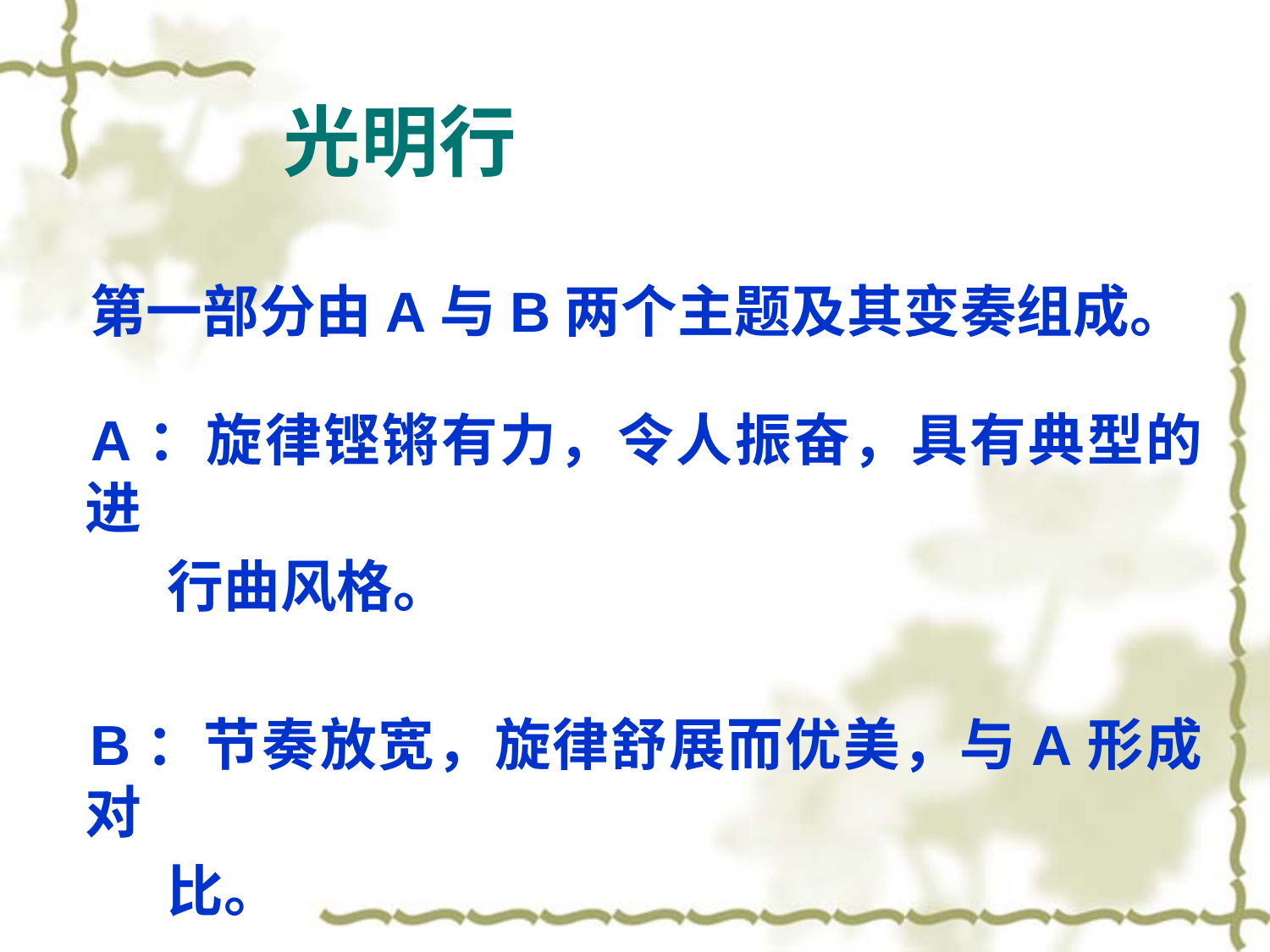

# 光明行

   第一部分由A与B两个主题及其变奏组成。

   A：旋律铿锵有力，令人振奋，具有典型的进
         行曲风格。

   B：节奏放宽，旋律舒展而优美，与A形成对
         比。